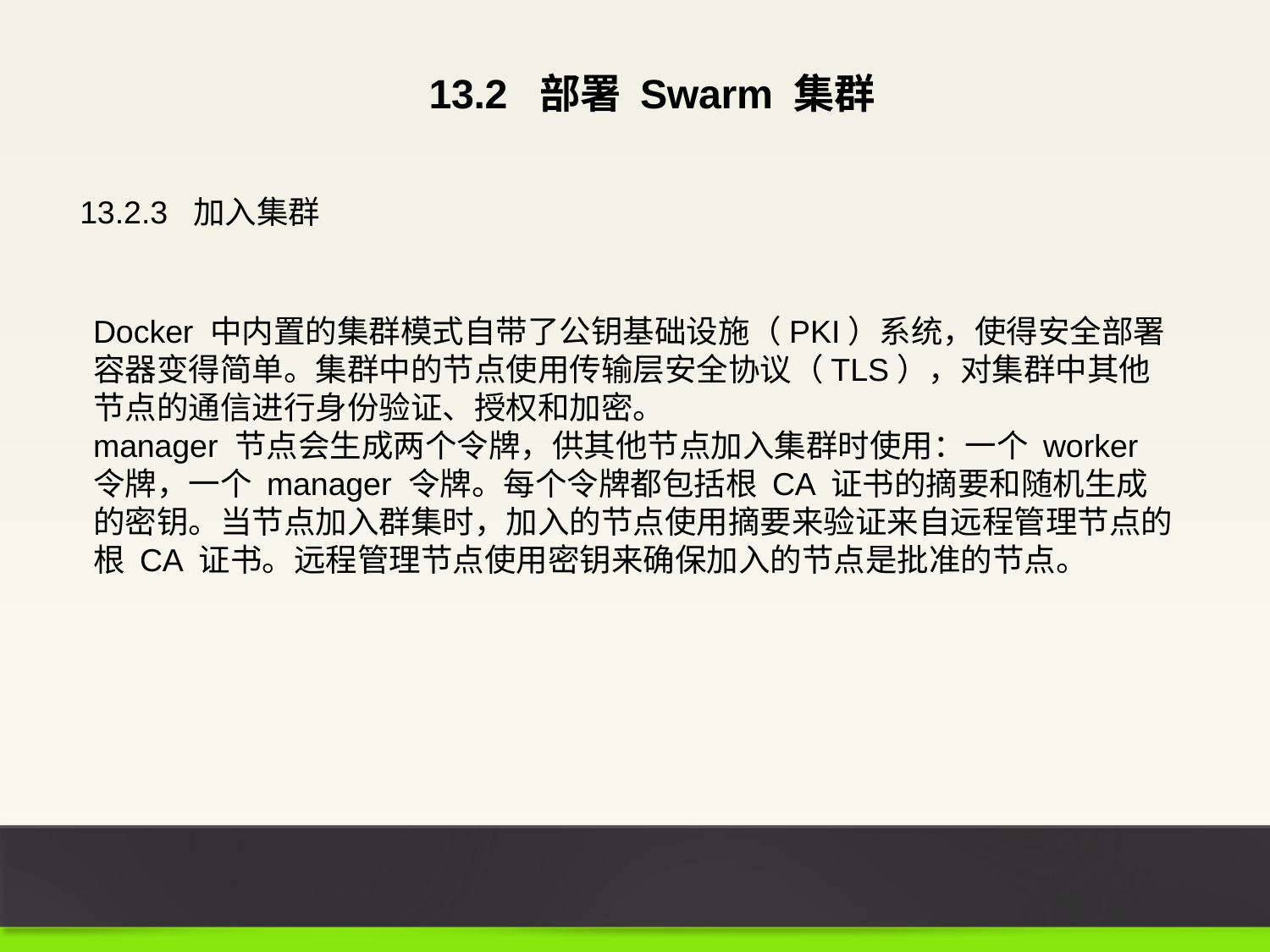

13.2  部署 Swarm 集群
13.2.3  加入集群
Docker 中内置的集群模式自带了公钥基础设施（PKI）系统，使得安全部署容器变得简单。集群中的节点使用传输层安全协议（TLS），对集群中其他节点的通信进行身份验证、授权和加密。
manager 节点会生成两个令牌，供其他节点加入集群时使用：一个 worker 令牌，一个 manager 令牌。每个令牌都包括根 CA 证书的摘要和随机生成的密钥。当节点加入群集时，加入的节点使用摘要来验证来自远程管理节点的根 CA 证书。远程管理节点使用密钥来确保加入的节点是批准的节点。